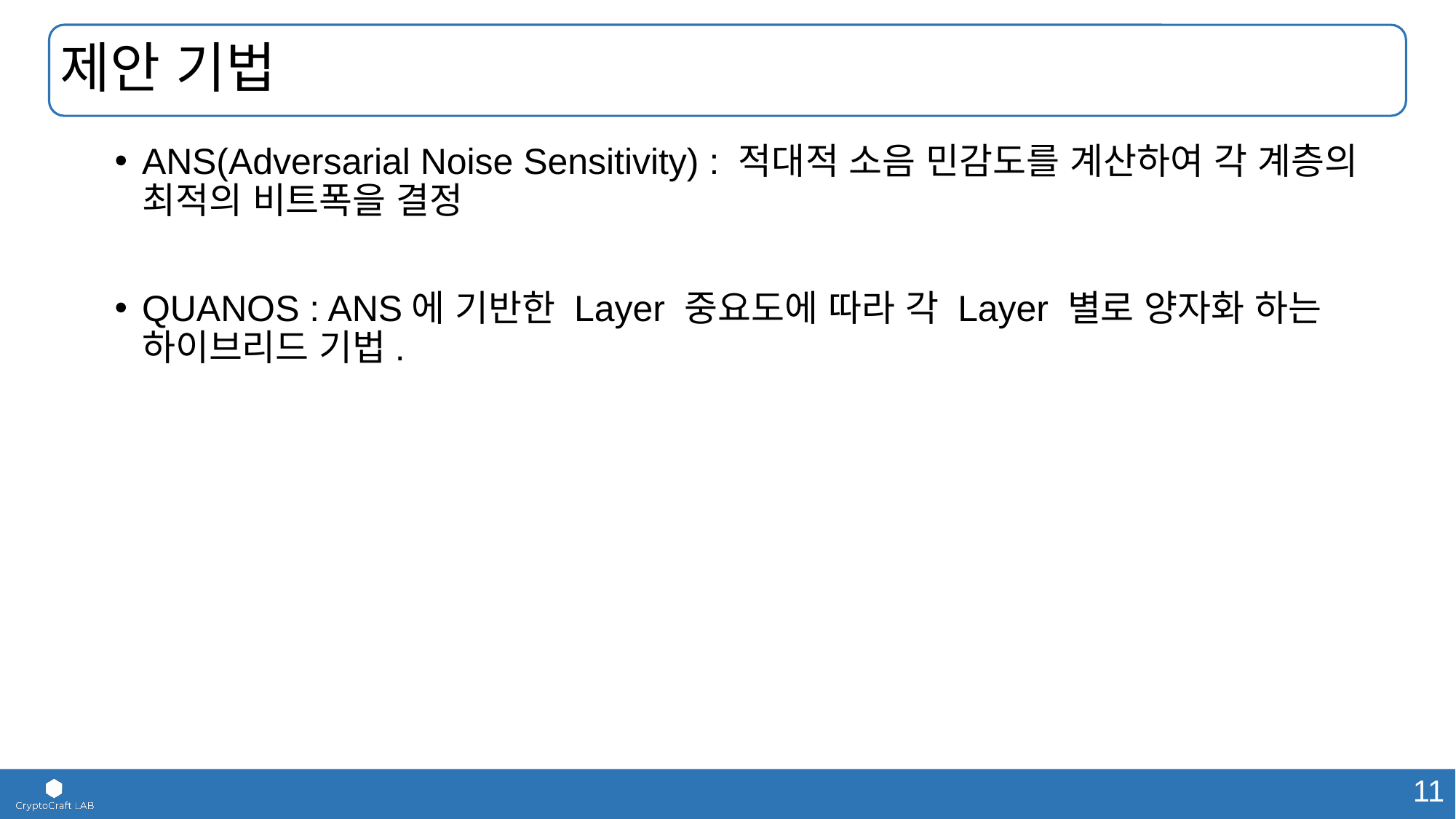

# 제안 기법
ANS(Adversarial Noise Sensitivity) : 적대적 소음 민감도를 계산하여 각 계층의 최적의 비트폭을 결정

QUANOS : ANS에 기반한 Layer 중요도에 따라 각 Layer 별로 양자화 하는 하이브리드 기법.